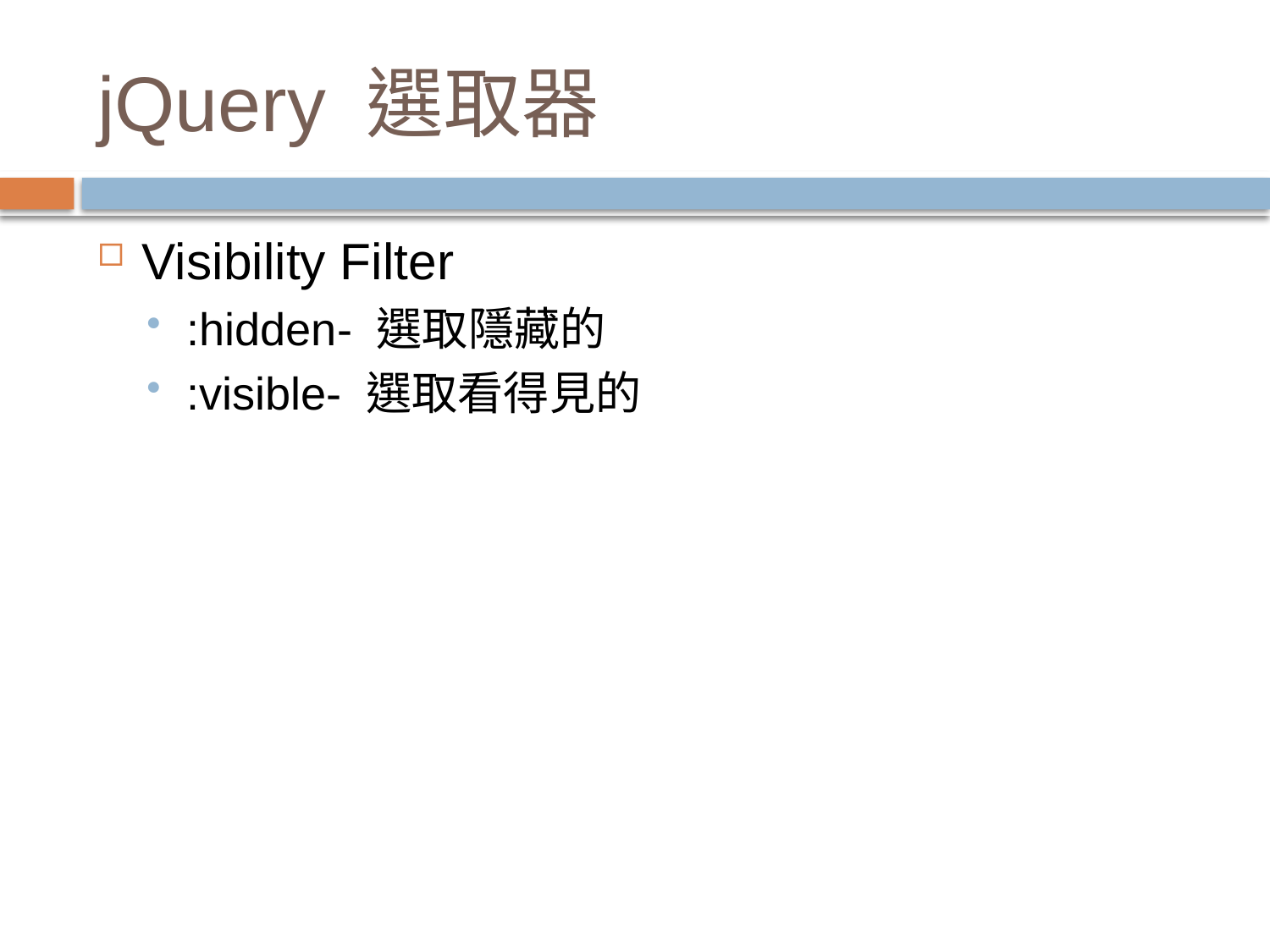

# jQuery 選取器
Visibility Filter
:hidden- 選取隱藏的
:visible- 選取看得見的